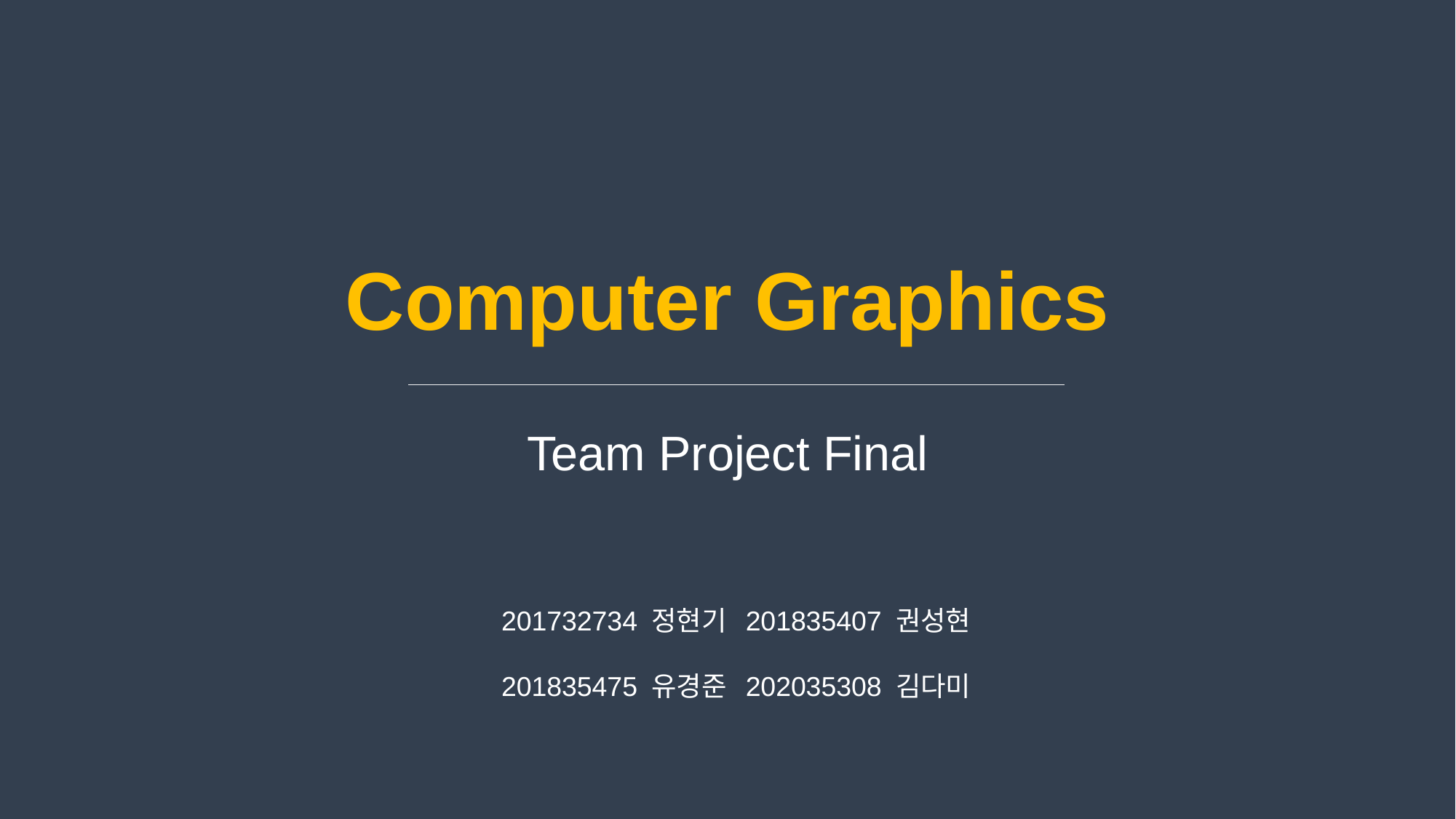

Computer Graphics
Team Project Final
201732734 정현기  201835407 권성현

201835475 유경준  202035308 김다미